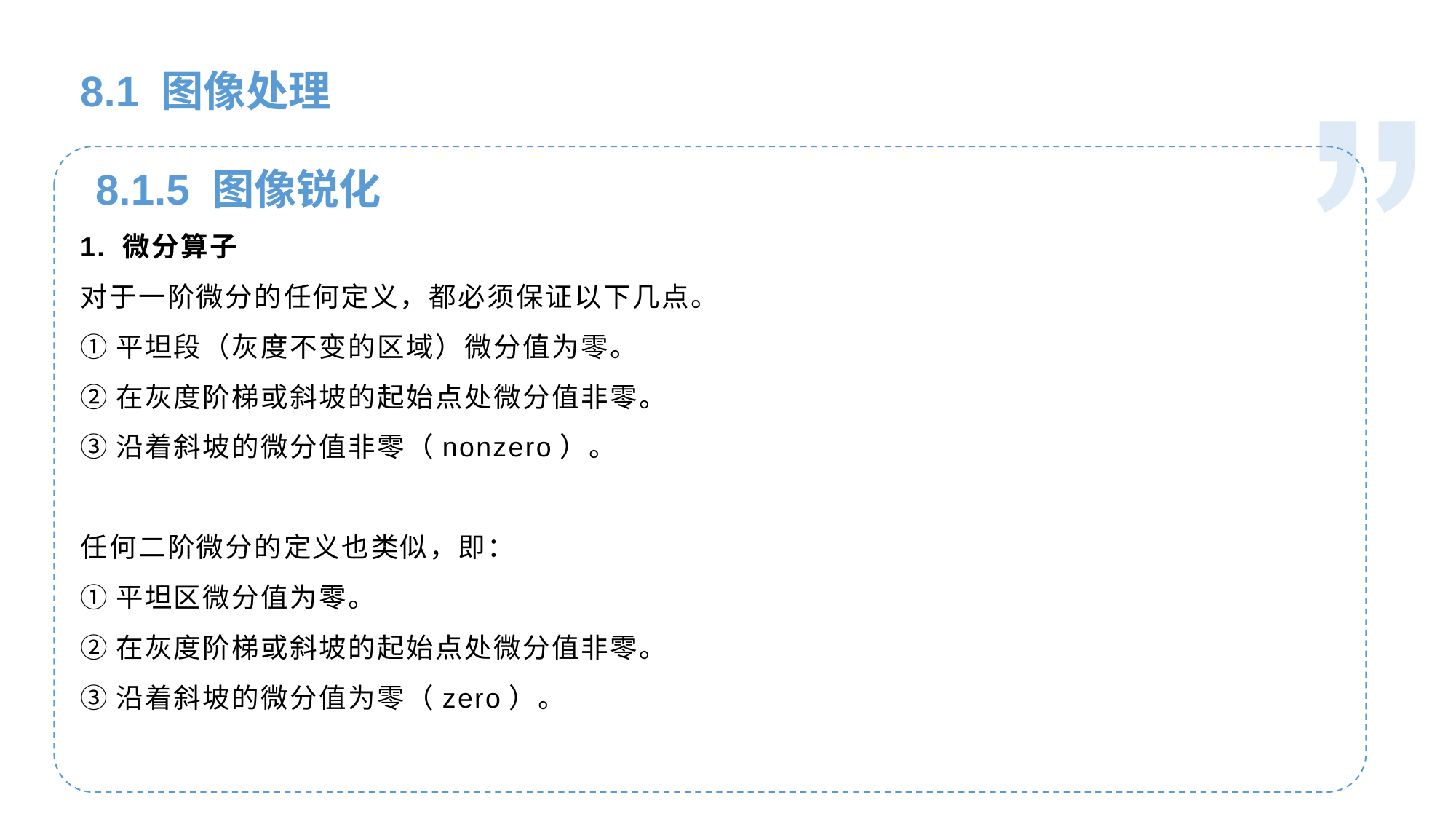

人工智能基础
8.1 图像处理

8.1.5 图像锐化
1. 微分算子
对于一阶微分的任何定义，都必须保证以下几点。
①平坦段（灰度不变的区域）微分值为零。
②在灰度阶梯或斜坡的起始点处微分值非零。
③沿着斜坡的微分值非零（nonzero）。

任何二阶微分的定义也类似，即：
①平坦区微分值为零。
②在灰度阶梯或斜坡的起始点处微分值非零。
③沿着斜坡的微分值为零（zero）。